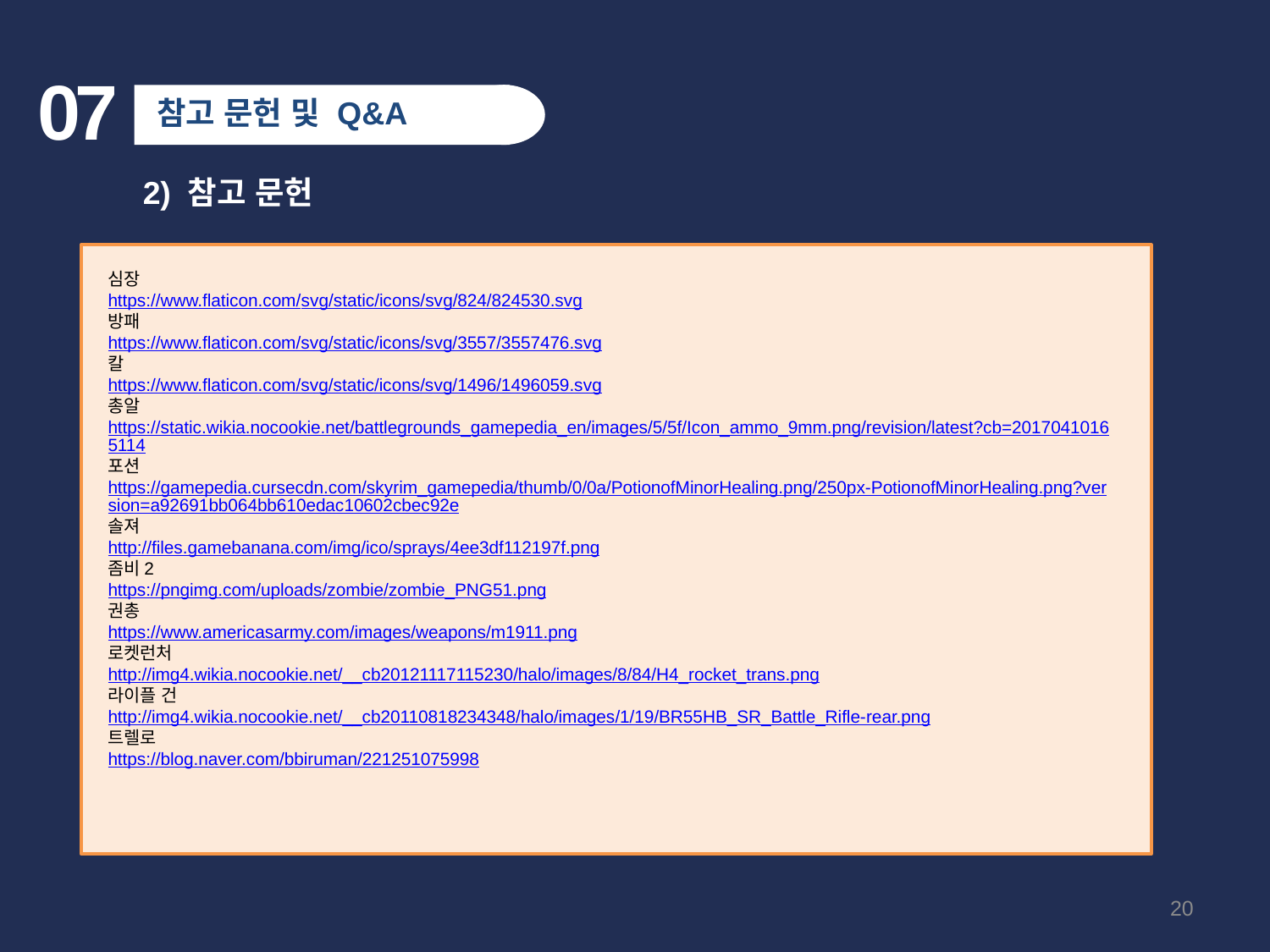

07

참고 문헌 및 Q&A
2) 참고 문헌

심장
https://www.flaticon.com/svg/static/icons/svg/824/824530.svg
방패
https://www.flaticon.com/svg/static/icons/svg/3557/3557476.svg
칼
https://www.flaticon.com/svg/static/icons/svg/1496/1496059.svg
총알
https://static.wikia.nocookie.net/battlegrounds_gamepedia_en/images/5/5f/Icon_ammo_9mm.png/revision/latest?cb=20170410165114
포션
https://gamepedia.cursecdn.com/skyrim_gamepedia/thumb/0/0a/PotionofMinorHealing.png/250px-PotionofMinorHealing.png?version=a92691bb064bb610edac10602cbec92e
솔져
http://files.gamebanana.com/img/ico/sprays/4ee3df112197f.png
좀비2
https://pngimg.com/uploads/zombie/zombie_PNG51.png
권총
https://www.americasarmy.com/images/weapons/m1911.png
로켓런처
http://img4.wikia.nocookie.net/__cb20121117115230/halo/images/8/84/H4_rocket_trans.png
라이플 건
http://img4.wikia.nocookie.net/__cb20110818234348/halo/images/1/19/BR55HB_SR_Battle_Rifle-rear.png
트렐로
https://blog.naver.com/bbiruman/221251075998
20